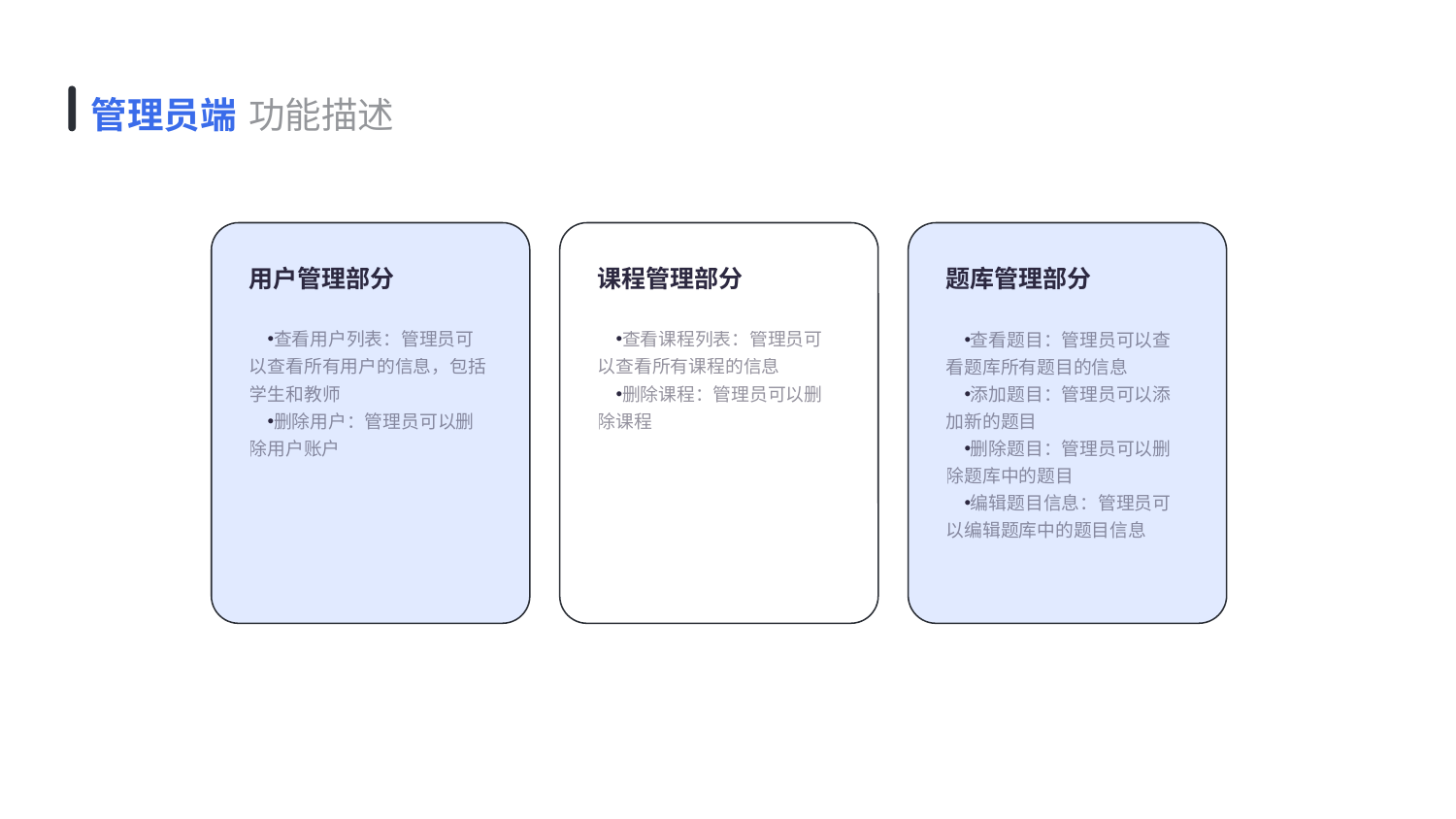

管理员端
功能描述

用户管理部分
课程管理部分
题库管理部分
查看用户列表：管理员可以查看所有用户的信息，包括学生和教师
删除用户：管理员可以删除用户账户
查看课程列表：管理员可以查看所有课程的信息
删除课程：管理员可以删除课程
查看题目：管理员可以查看题库所有题目的信息
添加题目：管理员可以添加新的题目
删除题目：管理员可以删除题库中的题目
编辑题目信息：管理员可以编辑题库中的题目信息